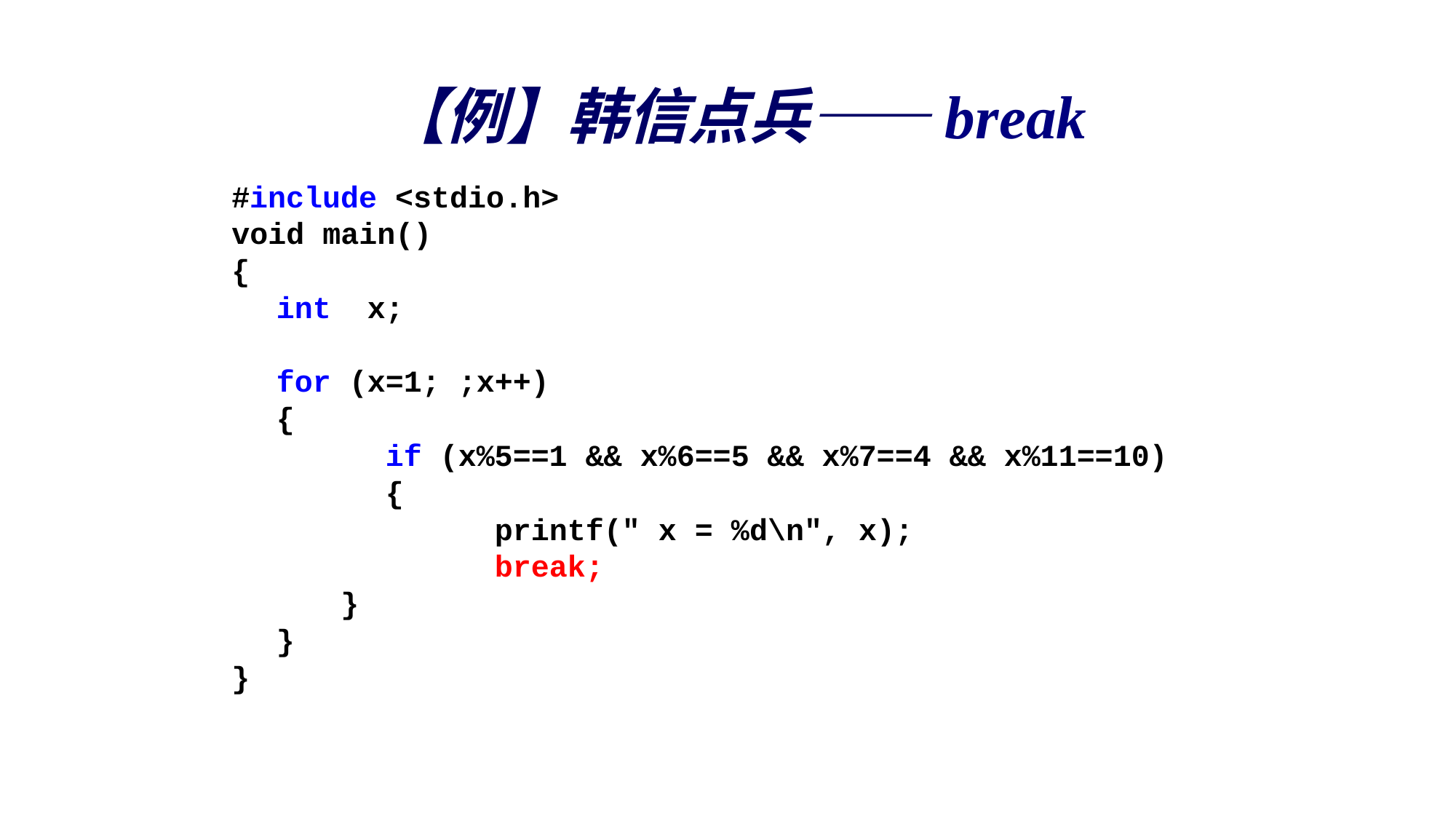

【例】韩信点兵——break

#include <stdio.h>
void main()
{
	int  x;

	for (x=1; ;x++)
	{
		if (x%5==1 && x%6==5 && x%7==4 && x%11==10)
		{
			printf(" x = %d\n", x);
			break;
      }
	}
}